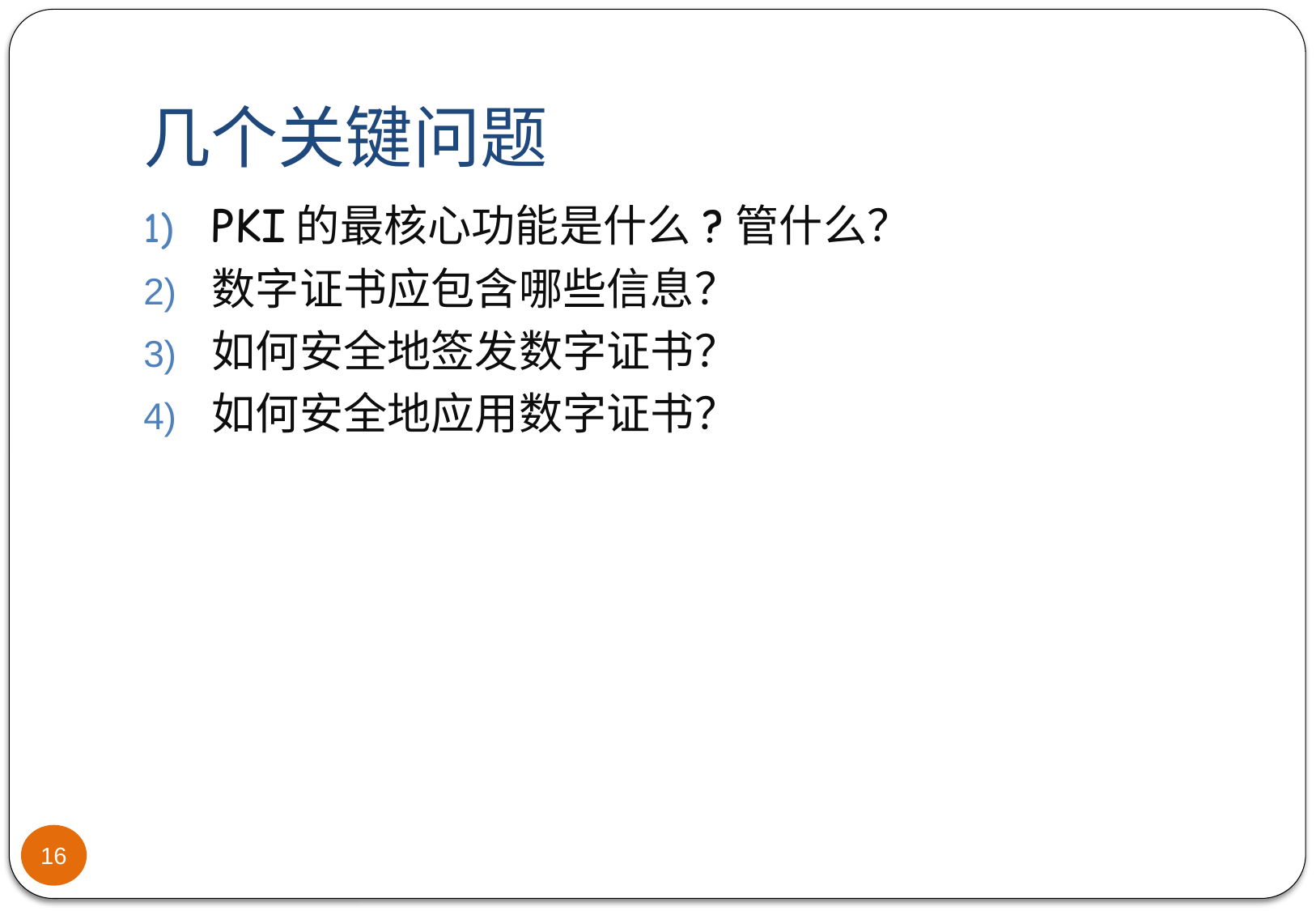

# 几个关键问题
PKI的最核心功能是什么?管什么？
数字证书应包含哪些信息？
如何安全地签发数字证书？
如何安全地应用数字证书？

16